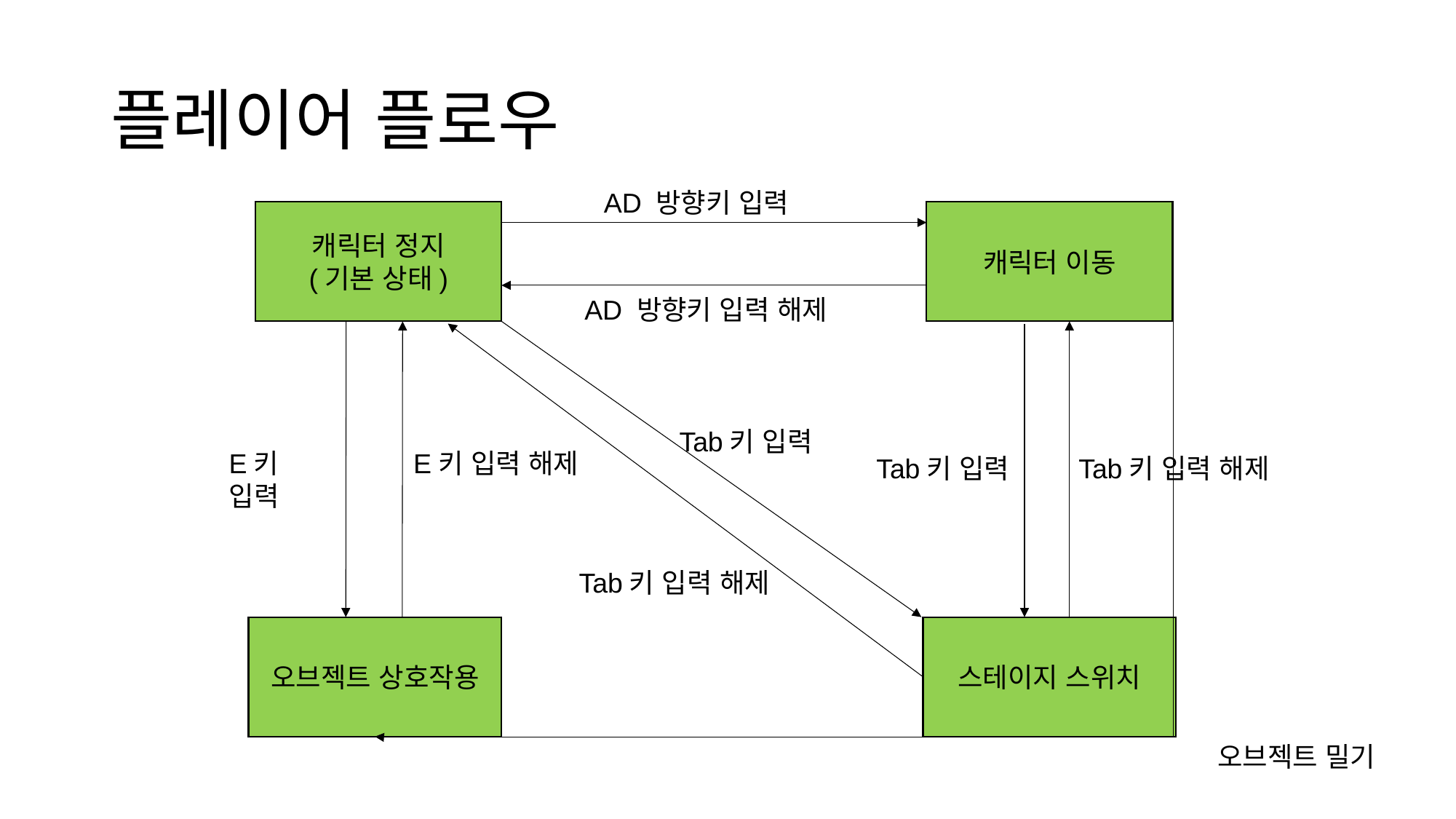

# 플레이어 플로우
AD 방향키 입력
캐릭터 정지
(기본 상태)
캐릭터 이동
AD 방향키 입력 해제
Tab키 입력
E키 입력
E키 입력 해제
Tab키 입력
Tab키 입력 해제
Tab키 입력 해제
오브젝트 상호작용
스테이지 스위치
오브젝트 밀기